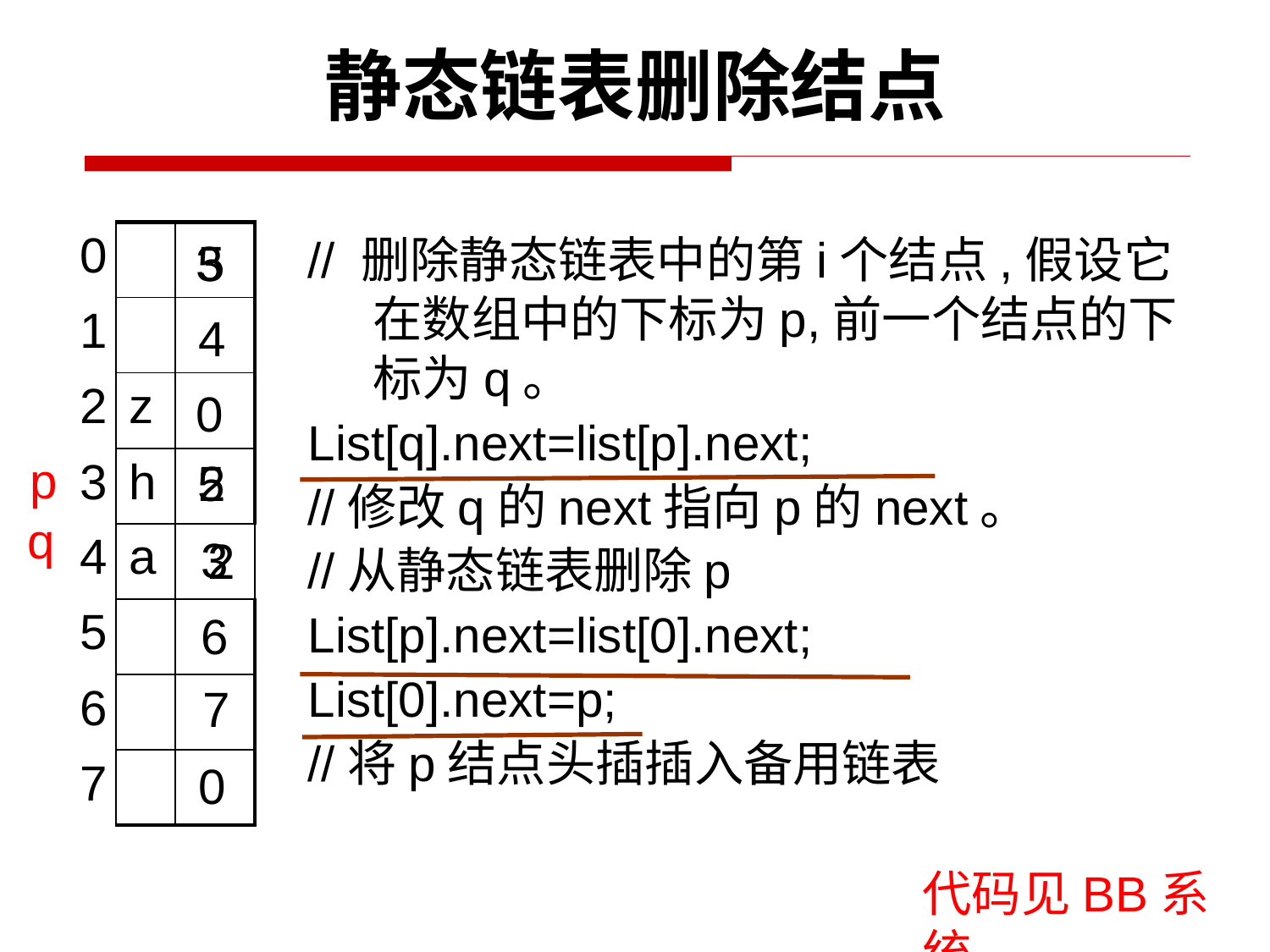

静态链表删除结点
| 0 |  |  |
| --- | --- | --- |
| 1 |  |  |
| 2 | z |  |
| 3 | h |  |
| 4 | a |  |
| 5 |  |  |
| 6 |  |  |
| 7 |  |  |
// 删除静态链表中的第i个结点,假设它在数组中的下标为p,前一个结点的下标为q。
List[q].next=list[p].next;
//修改q的next指向p的next。
//从静态链表删除p
List[p].next=list[0].next;
List[0].next=p;
//将p结点头插插入备用链表
3
5
4
0
p
5
2

q
3
2
6
7

0
代码见BB系统